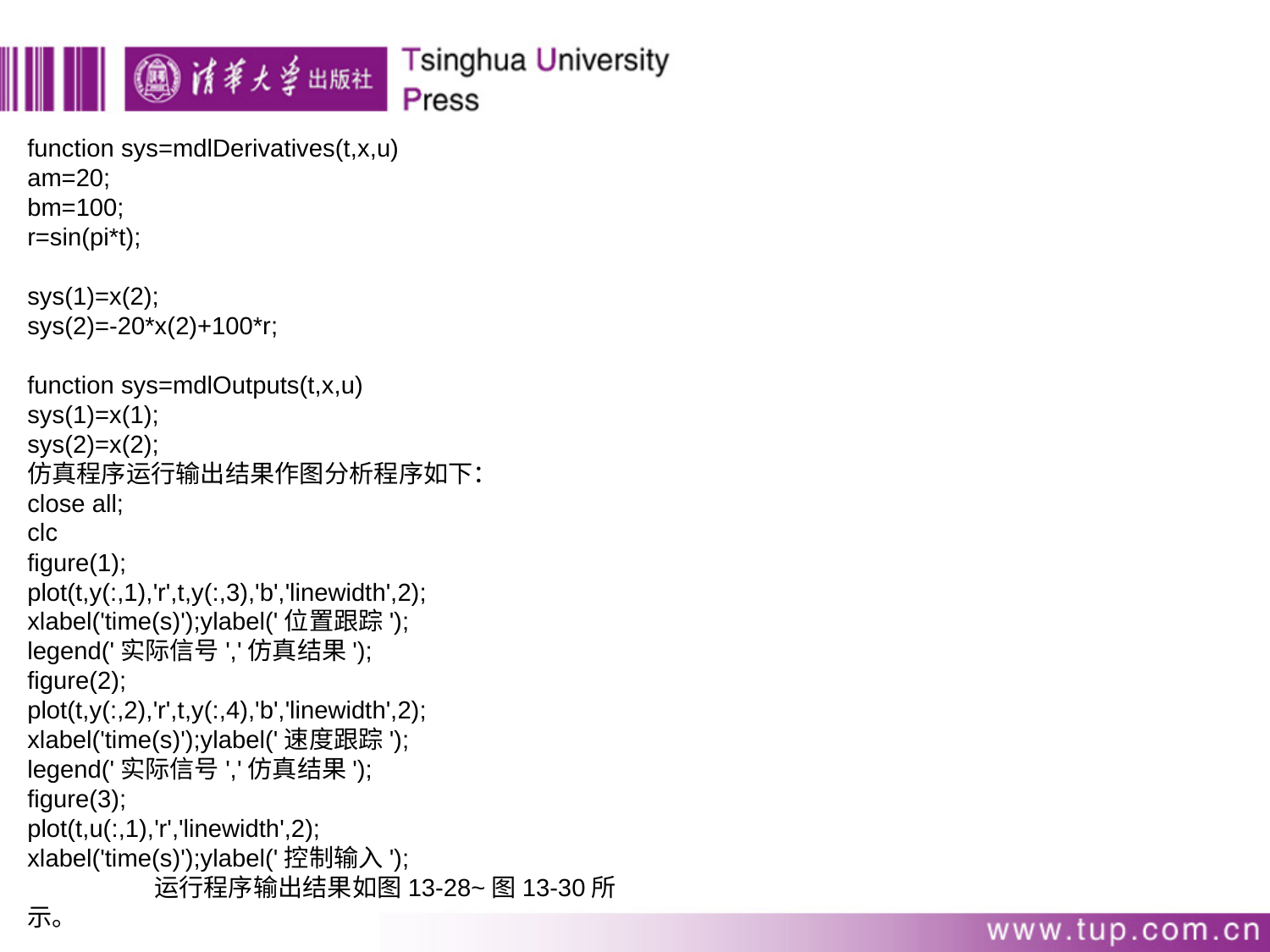

function sys=mdlDerivatives(t,x,u)
am=20;
bm=100;
r=sin(pi*t);

sys(1)=x(2);
sys(2)=-20*x(2)+100*r;

function sys=mdlOutputs(t,x,u)
sys(1)=x(1);
sys(2)=x(2);
仿真程序运行输出结果作图分析程序如下：
close all;
clc
figure(1);
plot(t,y(:,1),'r',t,y(:,3),'b','linewidth',2);
xlabel('time(s)');ylabel('位置跟踪');
legend('实际信号','仿真结果');
figure(2);
plot(t,y(:,2),'r',t,y(:,4),'b','linewidth',2);
xlabel('time(s)');ylabel('速度跟踪');
legend('实际信号','仿真结果');
figure(3);
plot(t,u(:,1),'r','linewidth',2);
xlabel('time(s)');ylabel('控制输入');
	运行程序输出结果如图13-28~图13-30所示。